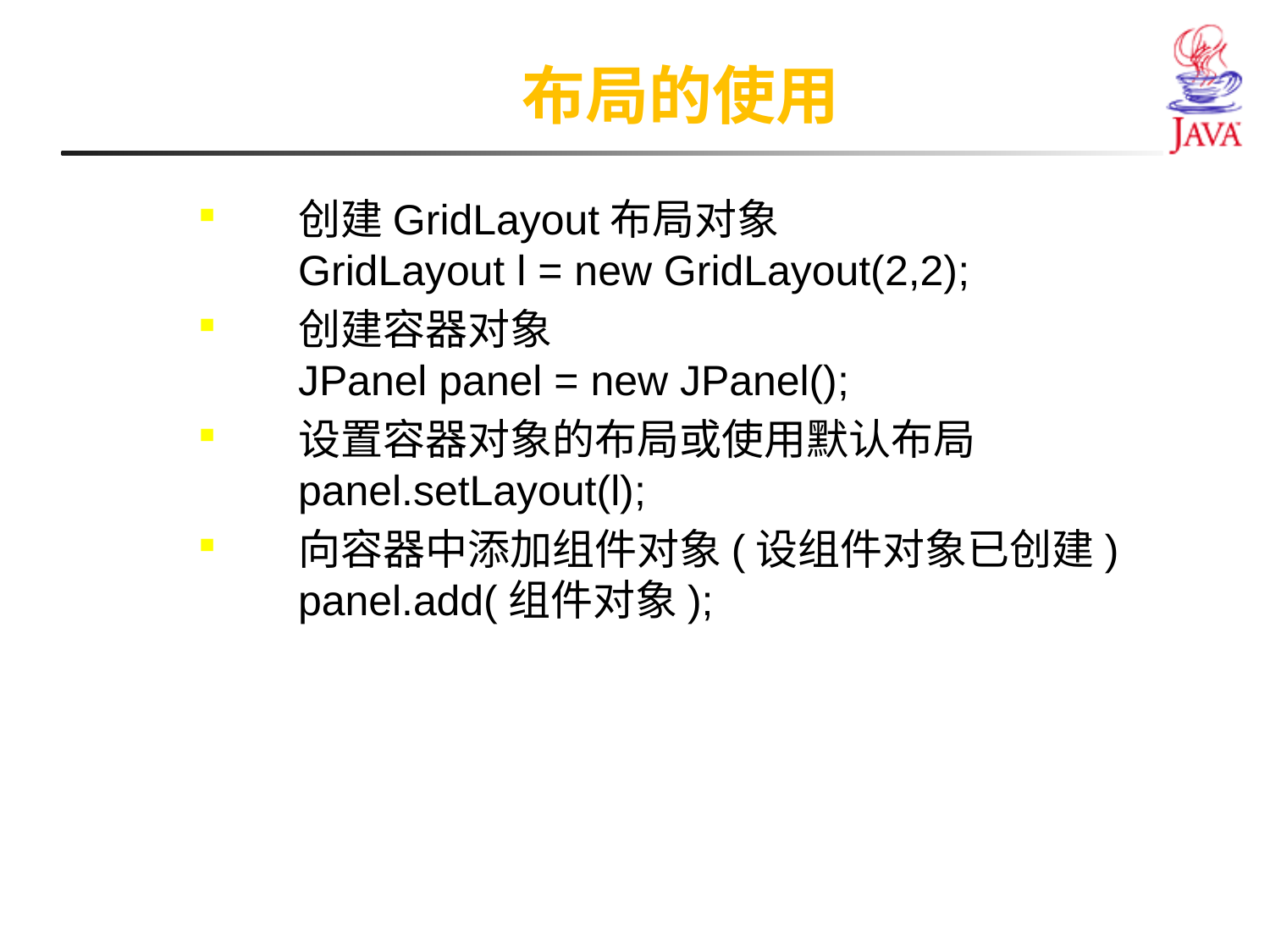

布局的使用
创建GridLayout布局对象
GridLayout l = new GridLayout(2,2);
创建容器对象
JPanel panel = new JPanel();
设置容器对象的布局或使用默认布局
panel.setLayout(l);
向容器中添加组件对象(设组件对象已创建)
panel.add(组件对象);